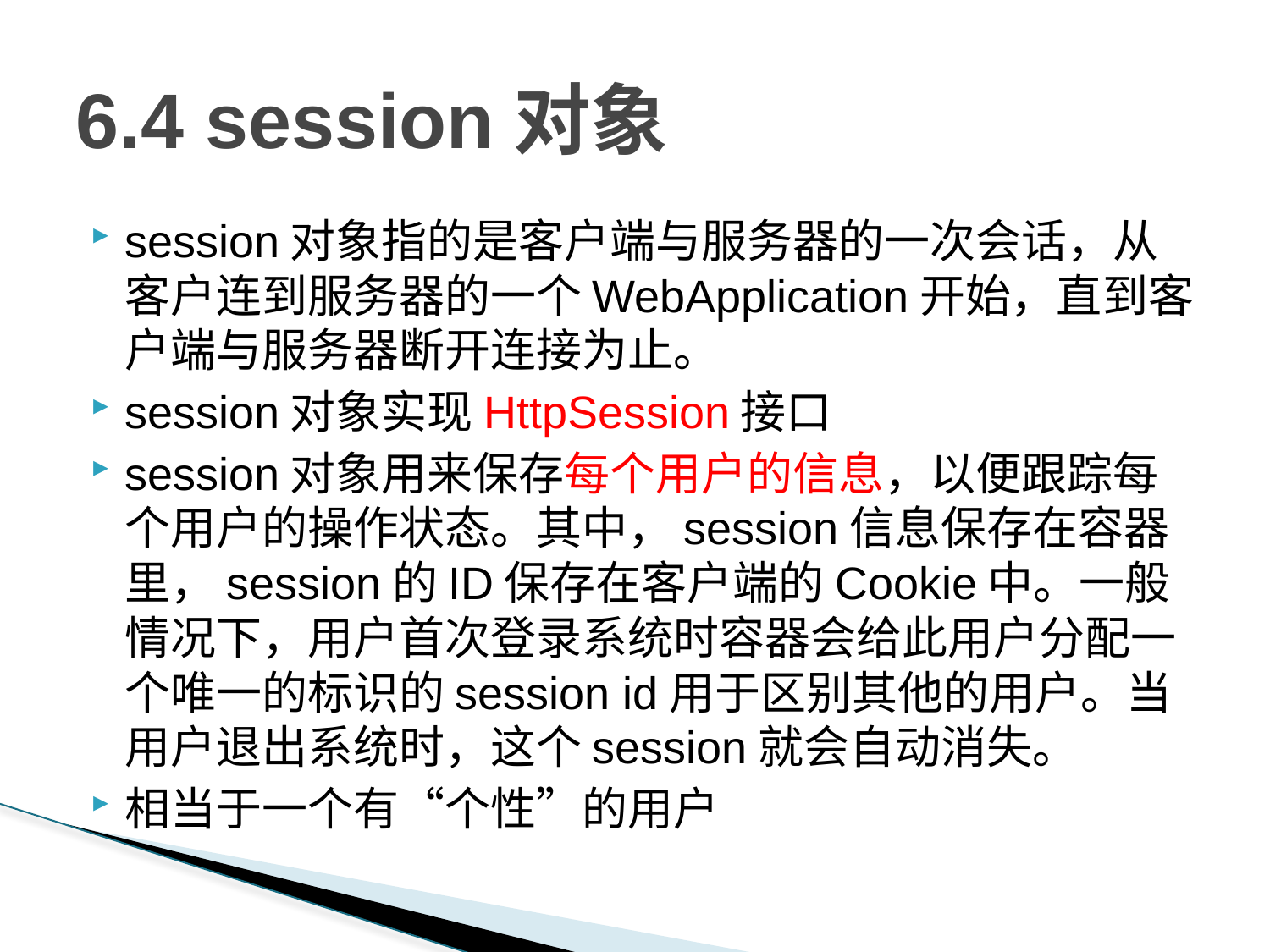

# 6.4 session对象
session对象指的是客户端与服务器的一次会话，从客户连到服务器的一个WebApplication开始，直到客户端与服务器断开连接为止。
session对象实现HttpSession接口
session对象用来保存每个用户的信息，以便跟踪每个用户的操作状态。其中，session信息保存在容器里，session的ID保存在客户端的Cookie中。一般情况下，用户首次登录系统时容器会给此用户分配一个唯一的标识的session id用于区别其他的用户。当用户退出系统时，这个session就会自动消失。
相当于一个有“个性”的用户